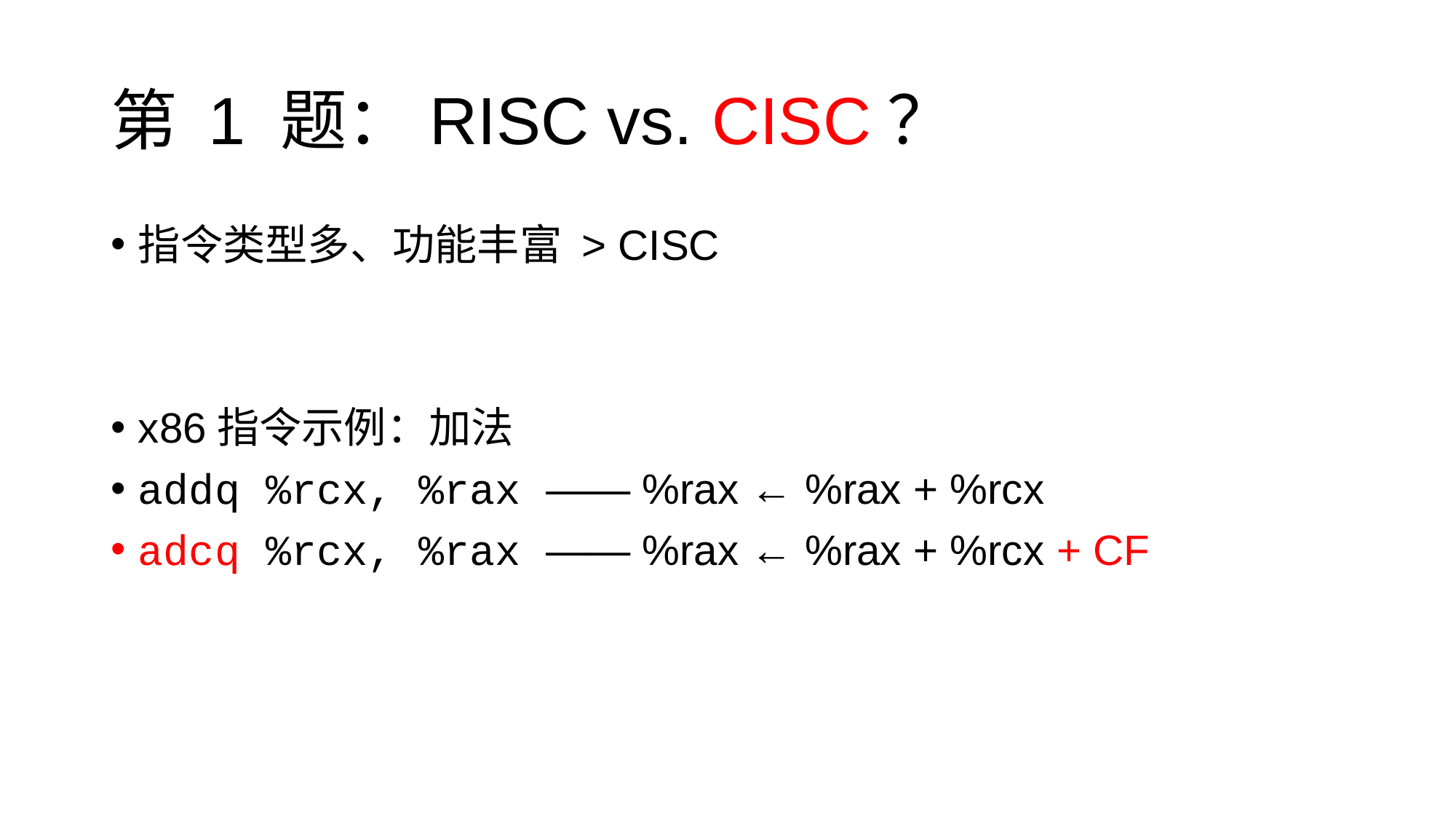

# 第 1 题：RISC vs. CISC？
指令类型多、功能丰富 > CISC

x86指令示例：加法
addq %rcx, %rax —— %rax ← %rax + %rcx
adcq %rcx, %rax —— %rax ← %rax + %rcx + CF
38